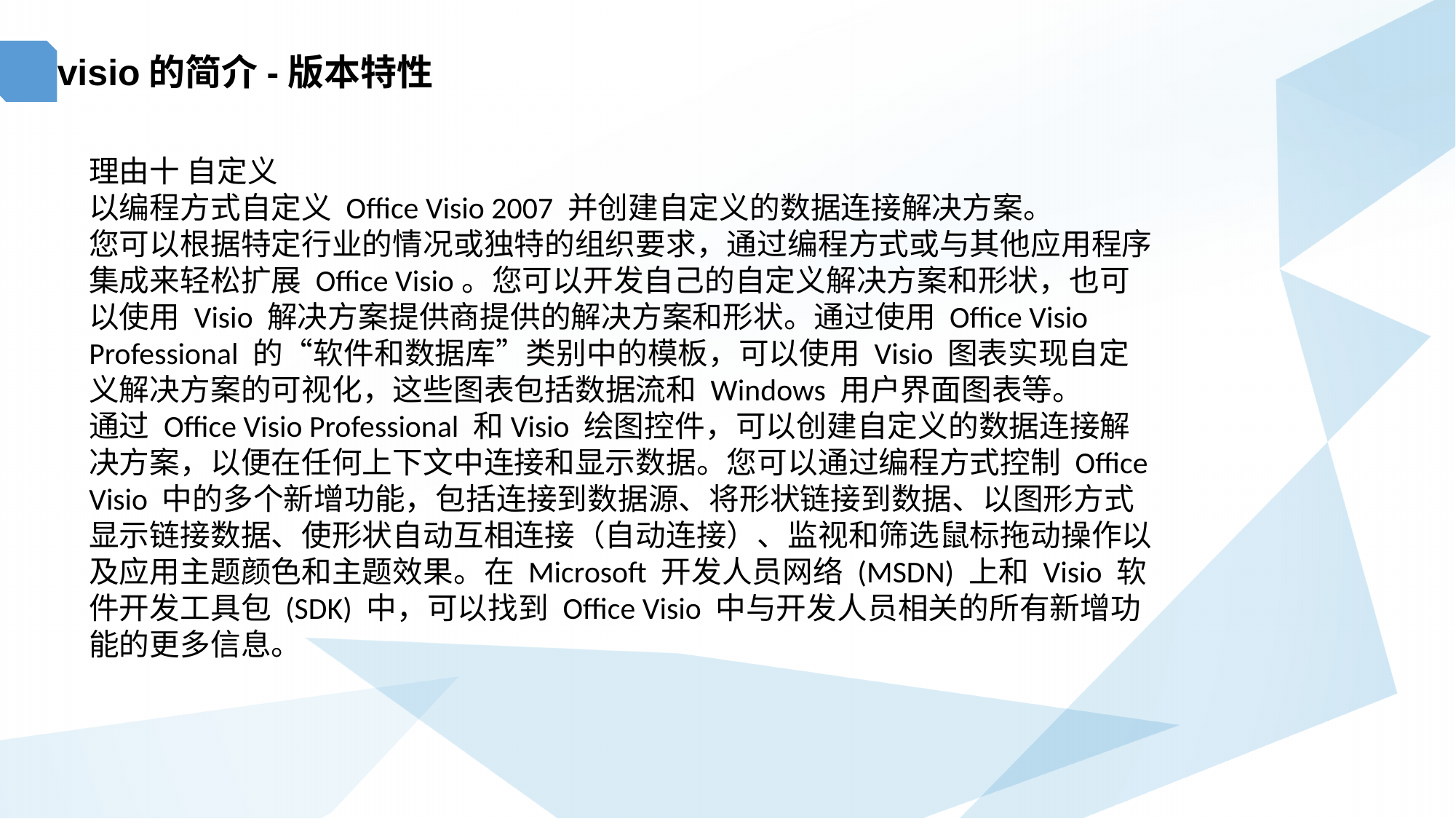

visio的简介-版本特性
理由十 自定义
以编程方式自定义 Office Visio 2007 并创建自定义的数据连接解决方案。
您可以根据特定行业的情况或独特的组织要求，通过编程方式或与其他应用程序集成来轻松扩展 Office Visio。您可以开发自己的自定义解决方案和形状，也可以使用 Visio 解决方案提供商提供的解决方案和形状。通过使用 Office Visio Professional 的“软件和数据库”类别中的模板，可以使用 Visio 图表实现自定义解决方案的可视化，这些图表包括数据流和 Windows 用户界面图表等。
通过 Office Visio Professional 和Visio 绘图控件，可以创建自定义的数据连接解决方案，以便在任何上下文中连接和显示数据。您可以通过编程方式控制 Office Visio 中的多个新增功能，包括连接到数据源、将形状链接到数据、以图形方式显示链接数据、使形状自动互相连接（自动连接）、监视和筛选鼠标拖动操作以及应用主题颜色和主题效果。在 Microsoft 开发人员网络 (MSDN) 上和 Visio 软件开发工具包 (SDK) 中，可以找到 Office Visio 中与开发人员相关的所有新增功能的更多信息。